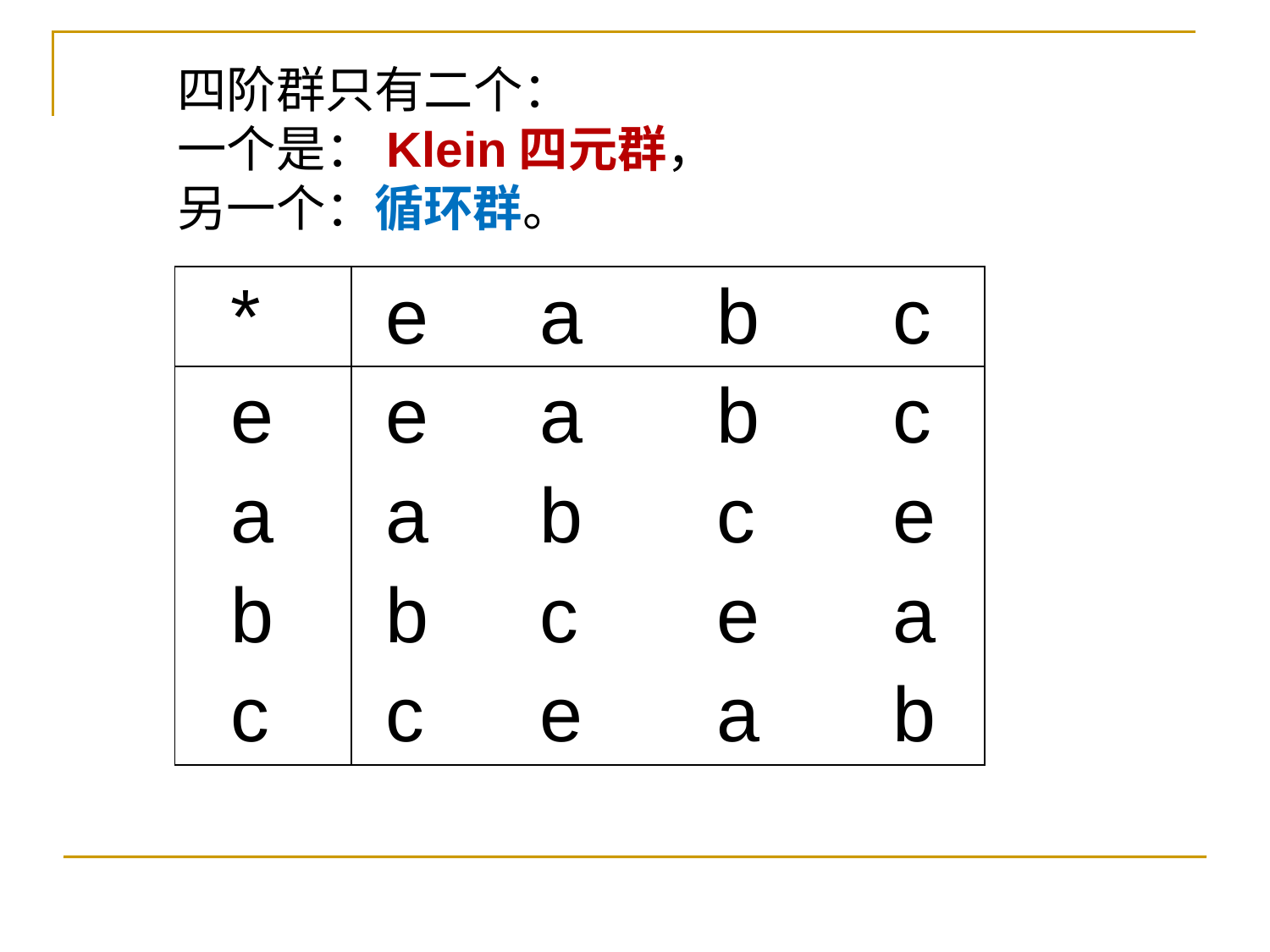

四阶群只有二个：
一个是：Klein四元群，
另一个：循环群。
| \* | e | a | b | c |
| --- | --- | --- | --- | --- |
| e | e | a | b | c |
| a | a | b | c | e |
| b | b | c | e | a |
| c | c | e | a | b |